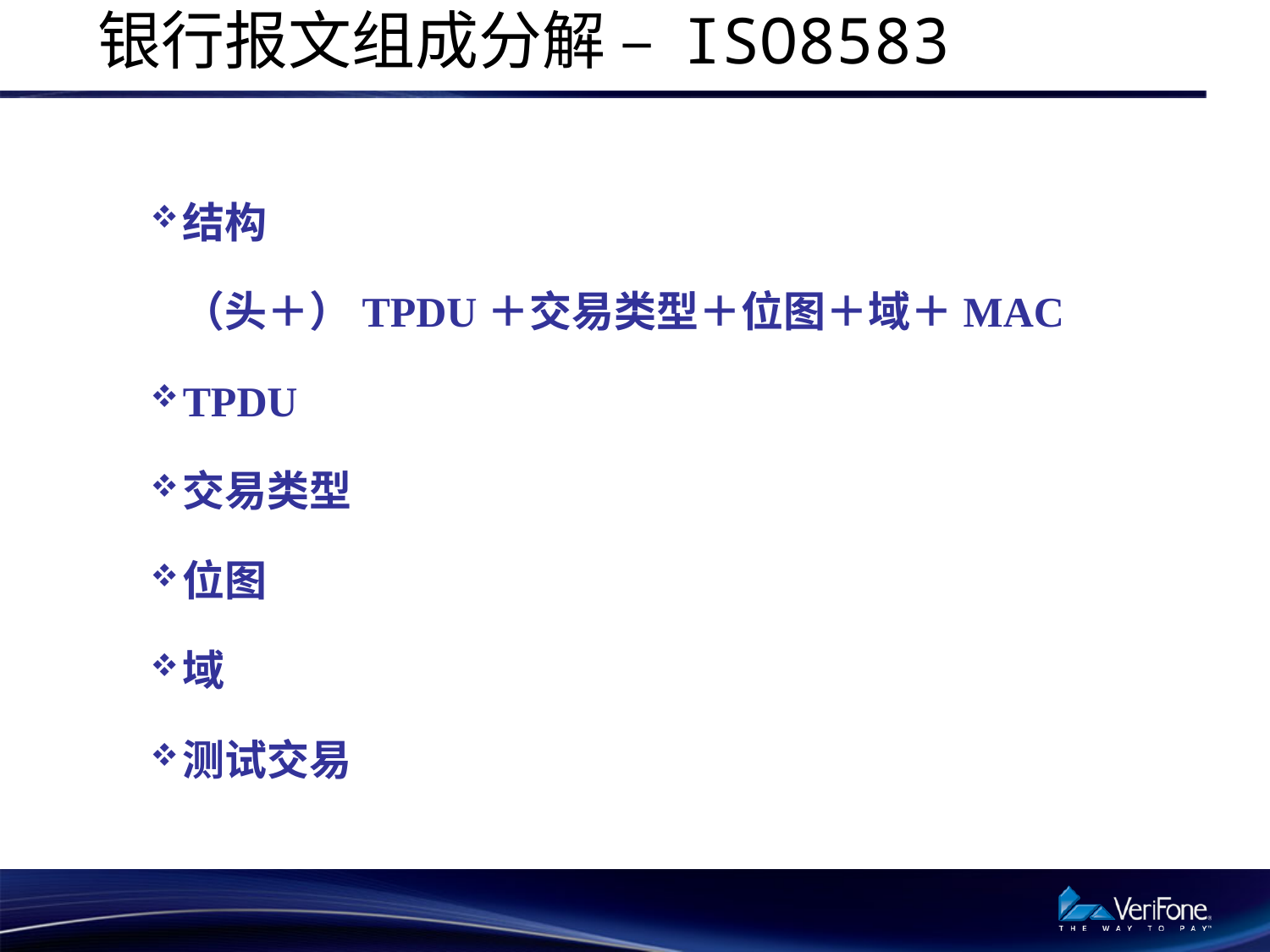

# 银行报文组成分解 – ISO8583
结构
	（头＋）TPDU＋交易类型＋位图＋域＋MAC
TPDU
交易类型
位图
域
测试交易